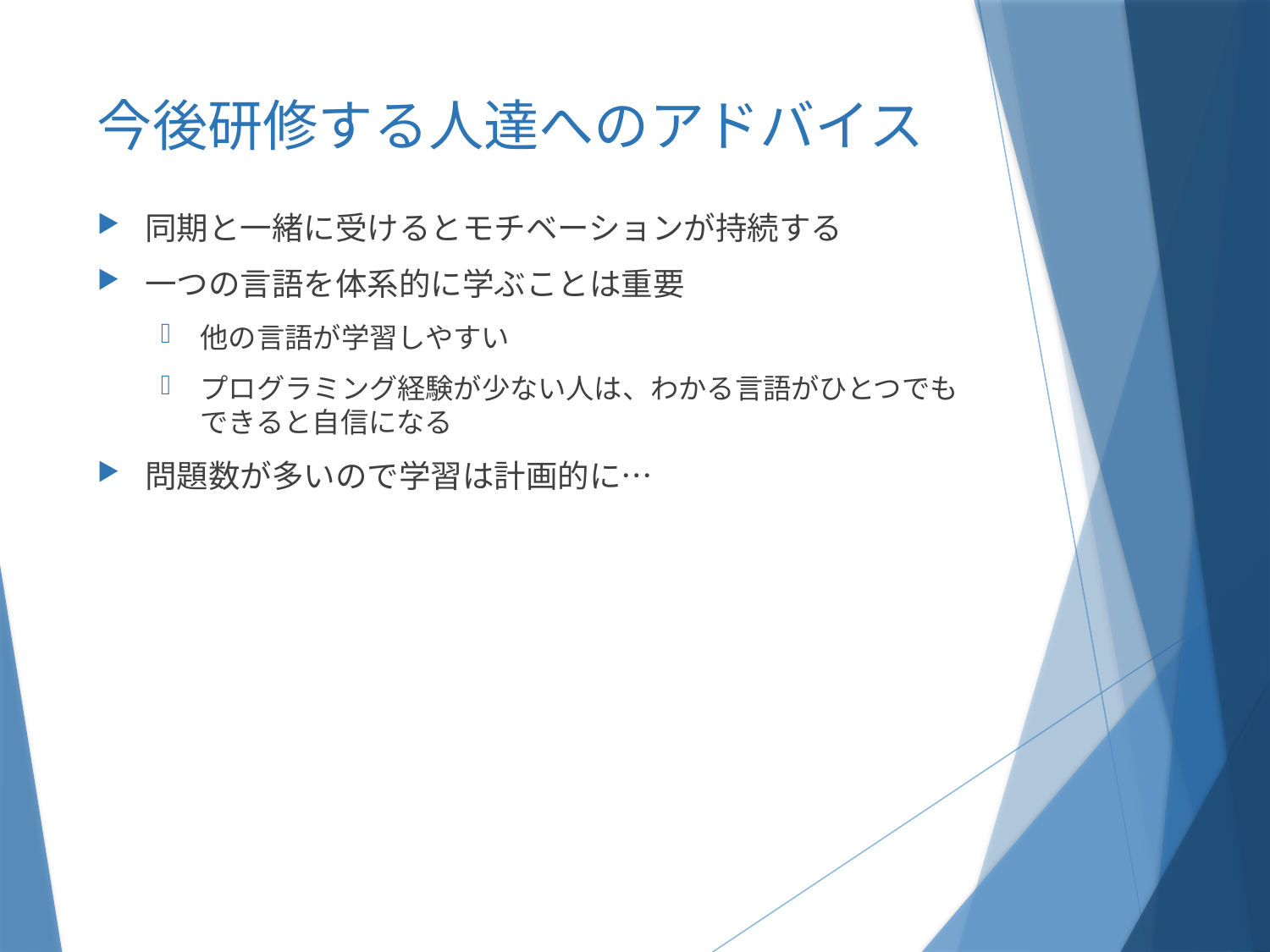

# 今後研修する人達へのアドバイス
同期と一緒に受けるとモチベーションが持続する
一つの言語を体系的に学ぶことは重要
他の言語が学習しやすい
プログラミング経験が少ない人は、わかる言語がひとつでもできると自信になる
問題数が多いので学習は計画的に…